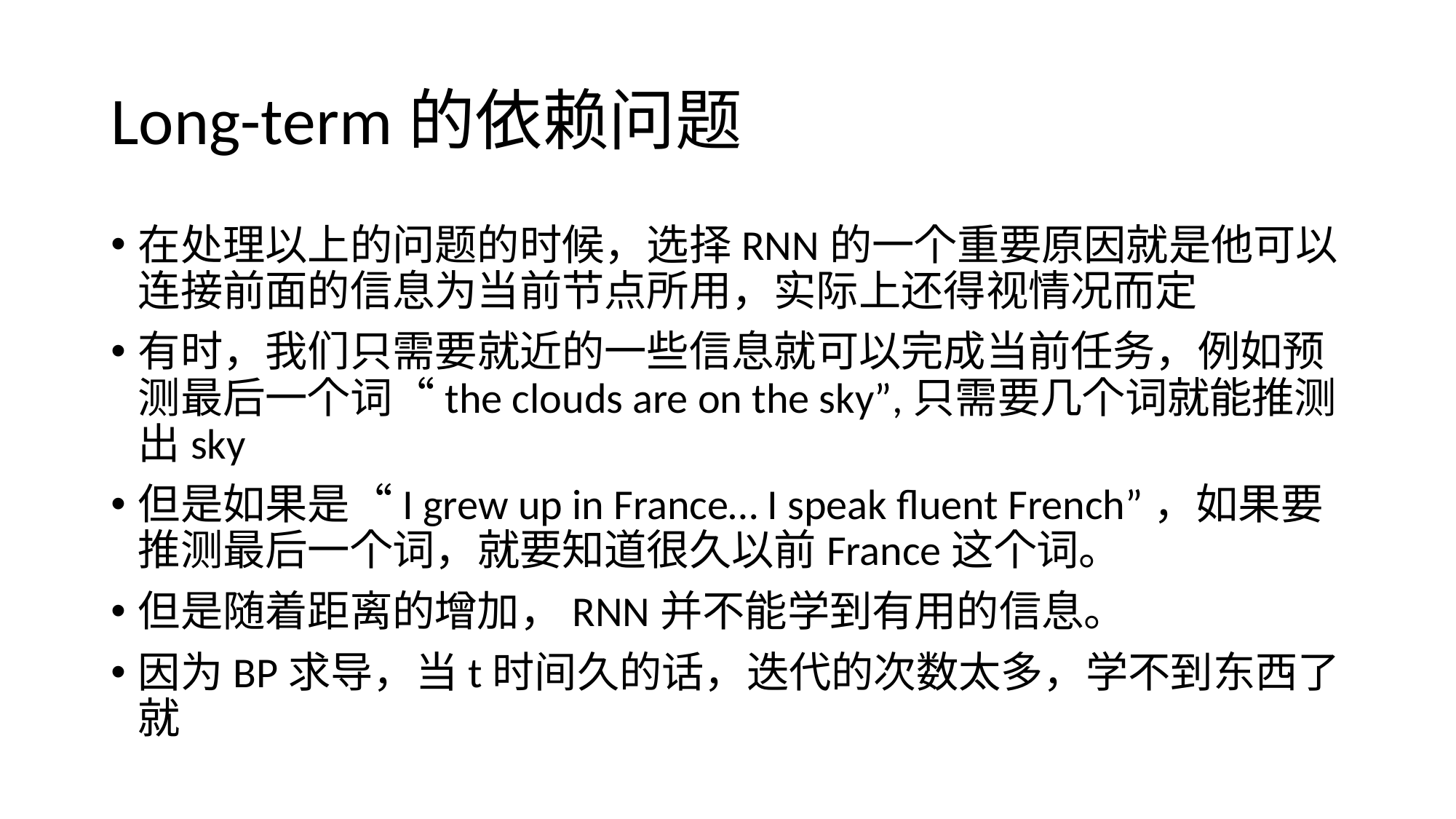

# Long-term的依赖问题
在处理以上的问题的时候，选择RNN的一个重要原因就是他可以连接前面的信息为当前节点所用，实际上还得视情况而定
有时，我们只需要就近的一些信息就可以完成当前任务，例如预测最后一个词“the clouds are on the sky”,只需要几个词就能推测出sky
但是如果是“I grew up in France… I speak fluent French”，如果要推测最后一个词，就要知道很久以前France这个词。
但是随着距离的增加，RNN并不能学到有用的信息。
因为BP求导，当t时间久的话，迭代的次数太多，学不到东西了就